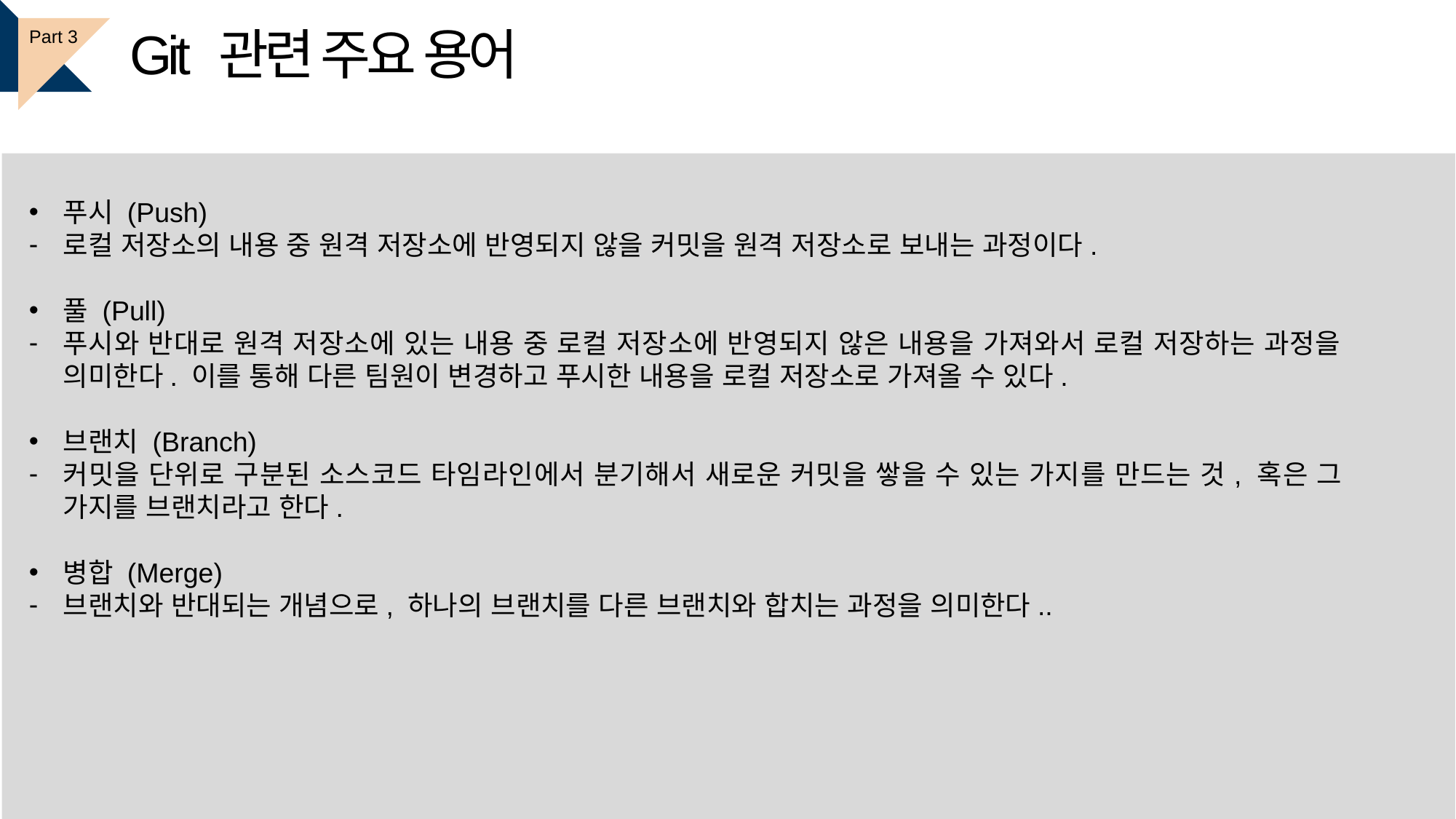

Git 관련 주요 용어

Part 3

푸시 (Push)
로컬 저장소의 내용 중 원격 저장소에 반영되지 않을 커밋을 원격 저장소로 보내는 과정이다.

풀 (Pull)
푸시와 반대로 원격 저장소에 있는 내용 중 로컬 저장소에 반영되지 않은 내용을 가져와서 로컬 저장하는 과정을 의미한다. 이를 통해 다른 팀원이 변경하고 푸시한 내용을 로컬 저장소로 가져올 수 있다.

브랜치 (Branch)
커밋을 단위로 구분된 소스코드 타임라인에서 분기해서 새로운 커밋을 쌓을 수 있는 가지를 만드는 것, 혹은 그 가지를 브랜치라고 한다.

병합 (Merge)
브랜치와 반대되는 개념으로, 하나의 브랜치를 다른 브랜치와 합치는 과정을 의미한다..